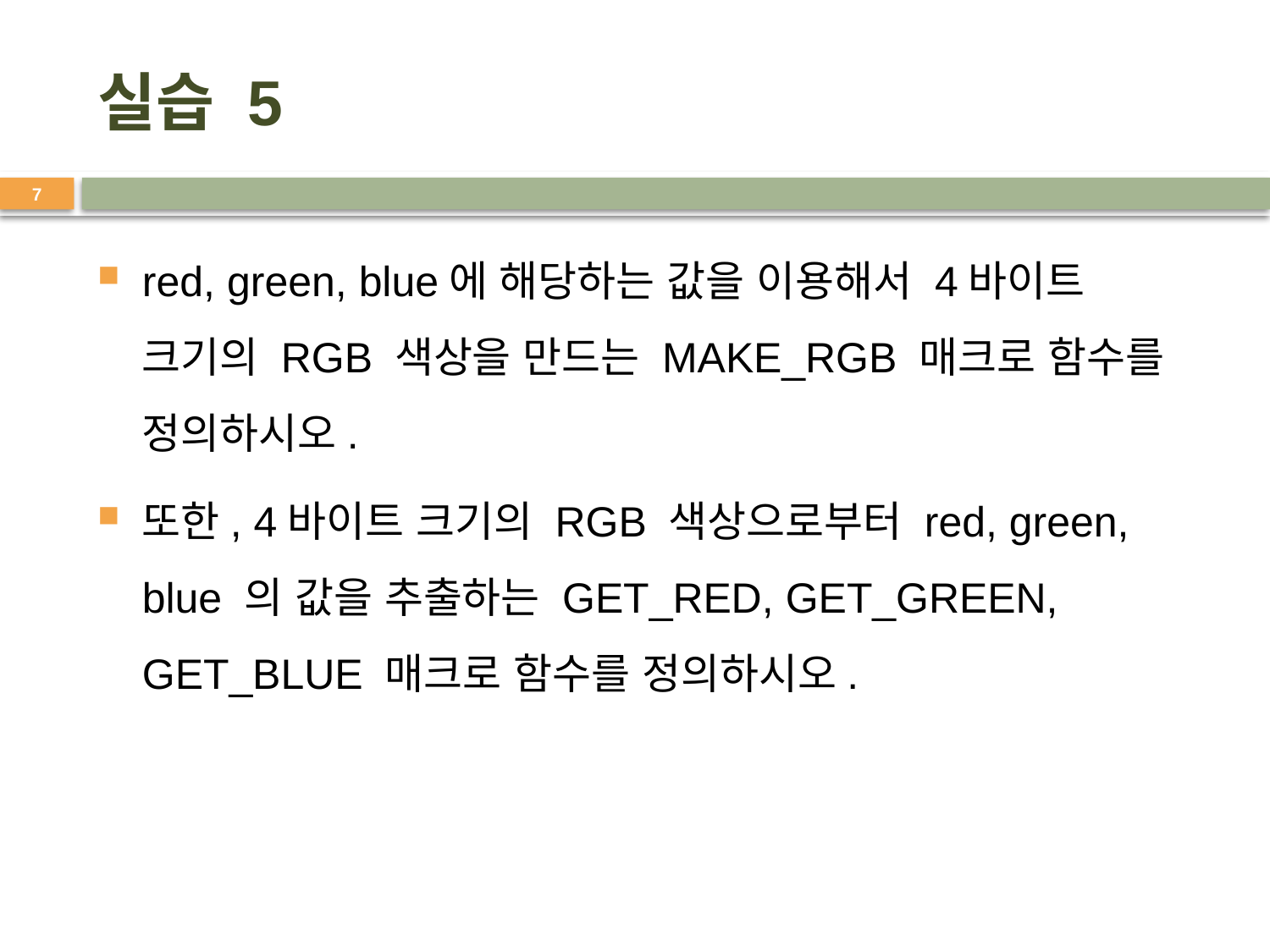

# 실습 5
7
red, green, blue에 해당하는 값을 이용해서 4바이트 크기의 RGB 색상을 만드는 MAKE_RGB 매크로 함수를 정의하시오.
또한, 4바이트 크기의 RGB 색상으로부터 red, green, blue 의 값을 추출하는 GET_RED, GET_GREEN, GET_BLUE 매크로 함수를 정의하시오.